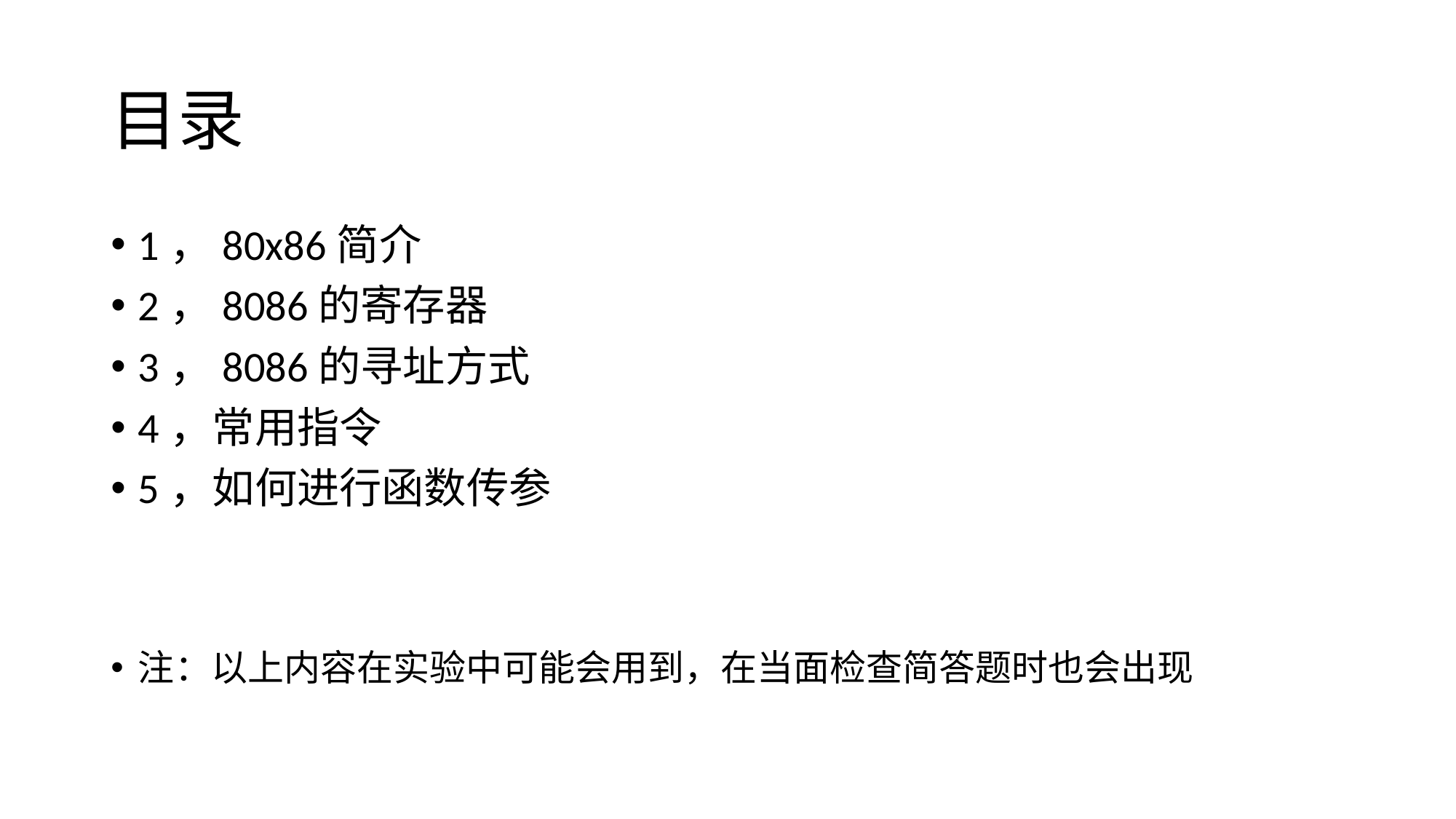

# 目录
1，80x86简介
2，8086的寄存器
3，8086的寻址方式
4，常用指令
5，如何进行函数传参

注：以上内容在实验中可能会用到，在当面检查简答题时也会出现